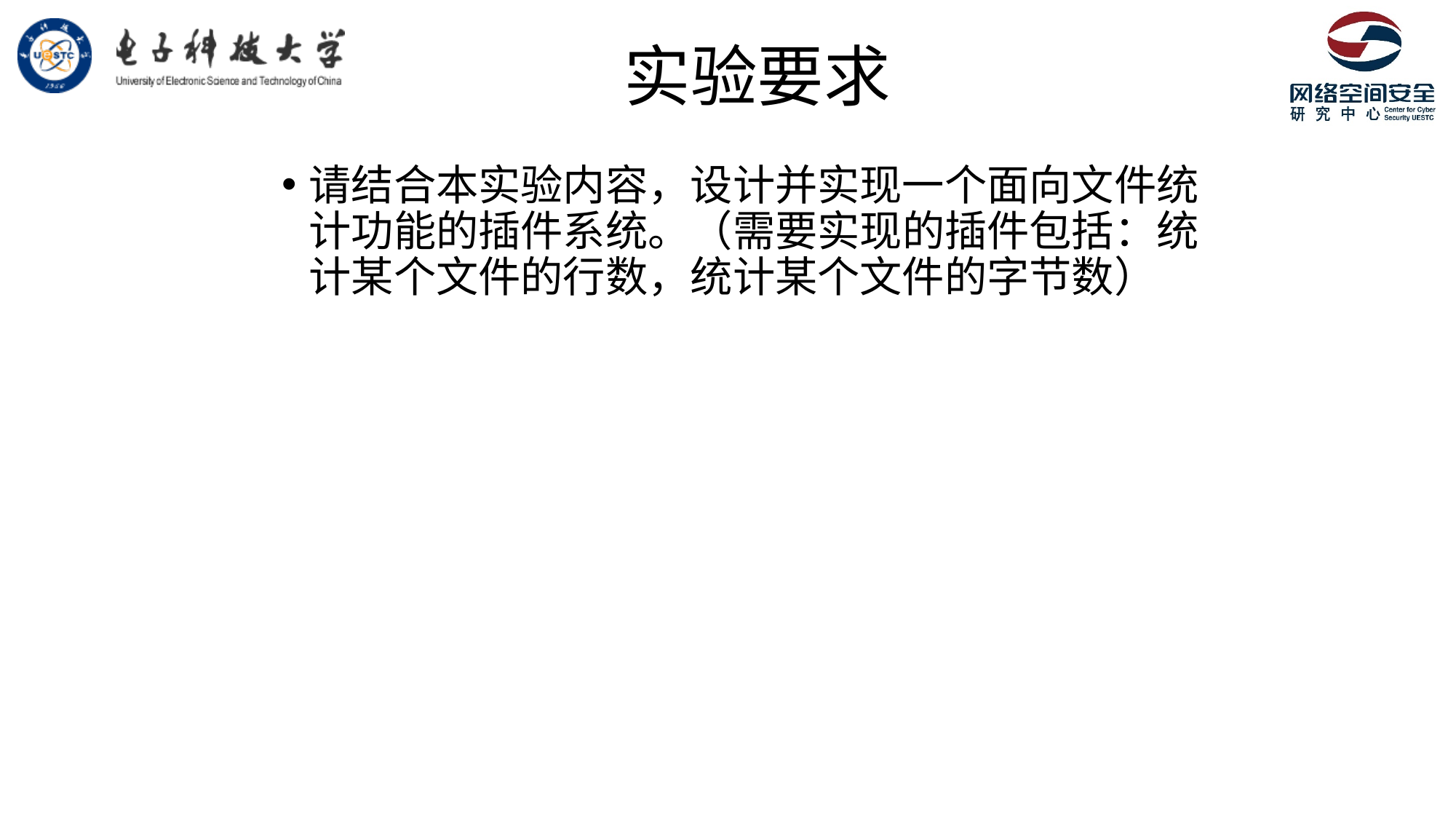

# 实验要求
请结合本实验内容，设计并实现一个面向文件统计功能的插件系统。（需要实现的插件包括：统计某个文件的行数，统计某个文件的字节数）